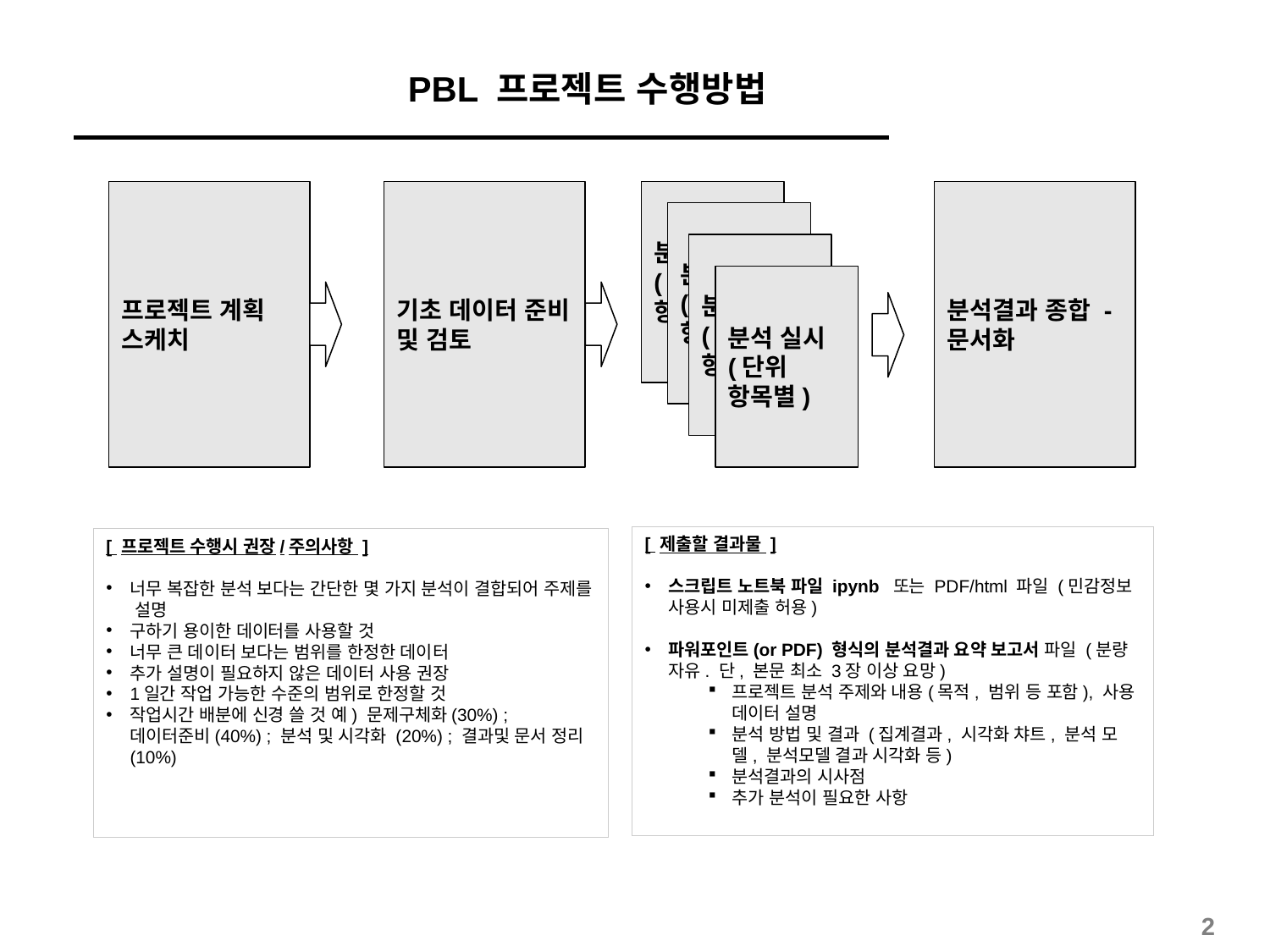

# PBL 프로젝트 수행방법
프로젝트 계획 스케치
기초 데이터 준비 및 검토
분석 실시(단위 항목별)
분석결과 종합 - 문서화
분석 실시(단위 항목별)
분석 실시(단위 항목별)
분석 실시
(단위 항목별)

[ 제출할 결과물 ]

스크립트 노트북 파일 ipynb  또는 PDF/html 파일 (민감정보 사용시 미제출 허용)

파워포인트(or PDF) 형식의 분석결과 요약 보고서 파일 (분량 자유. 단, 본문 최소 3장 이상 요망)
프로젝트 분석 주제와 내용(목적, 범위 등 포함), 사용 데이터 설명
분석 방법 및 결과 (집계결과, 시각화 챠트, 분석 모델, 분석모델 결과 시각화 등)
분석결과의 시사점
추가 분석이 필요한 사항
[ 프로젝트 수행시 권장/주의사항 ]

너무 복잡한 분석 보다는 간단한 몇 가지 분석이 결합되어 주제를 설명
구하기 용이한 데이터를 사용할 것
너무 큰 데이터 보다는 범위를 한정한 데이터
추가 설명이 필요하지 않은 데이터 사용 권장
1일간 작업 가능한 수준의 범위로 한정할 것
작업시간 배분에 신경 쓸 것 예) 문제구체화(30%) ; 데이터준비(40%) ; 분석 및 시각화 (20%) ; 결과및 문서 정리(10%)

2